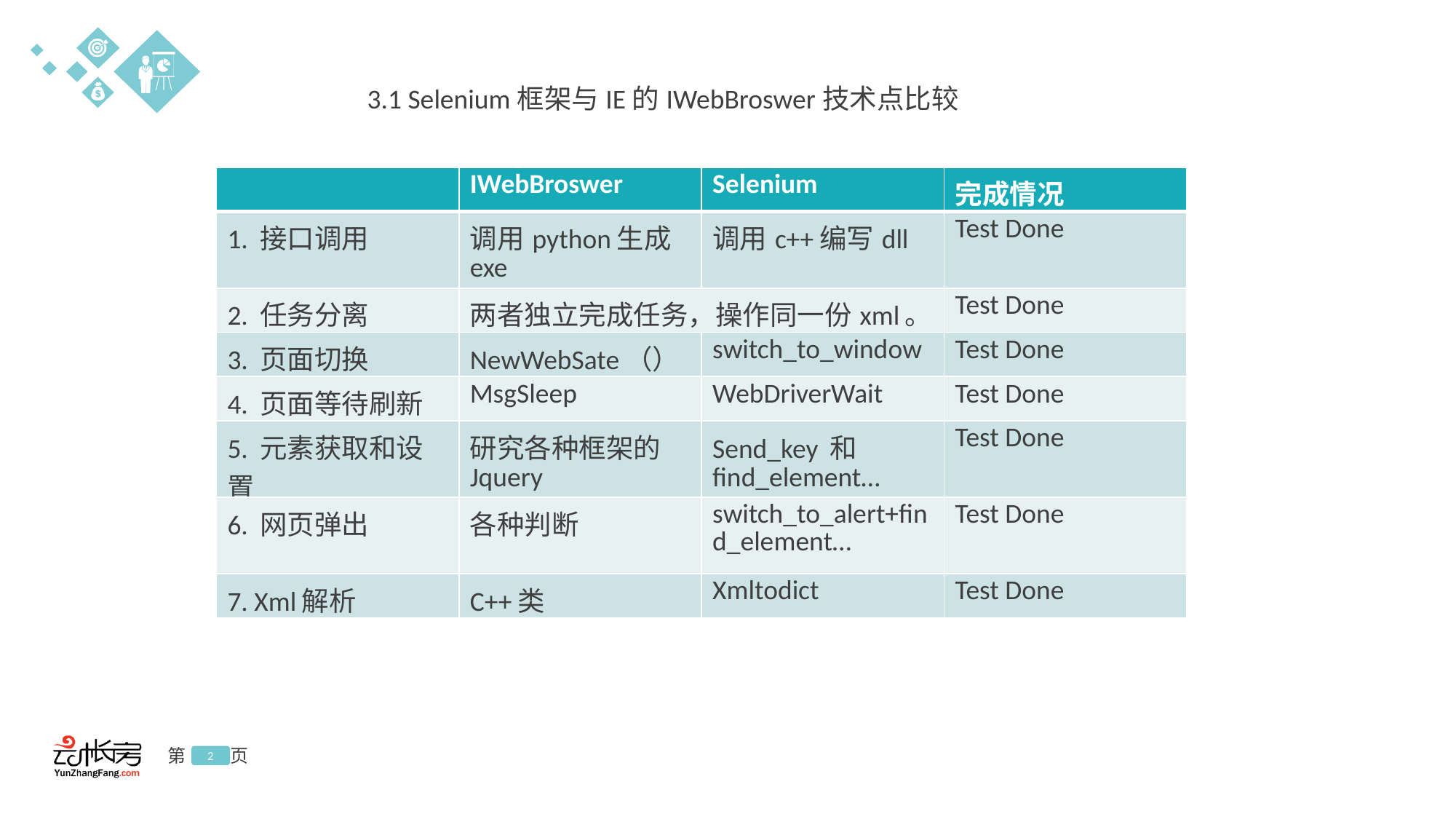

3.1 Selenium框架与IE的IWebBroswer技术点比较
|  | IWebBroswer | Selenium | 完成情况 |
| --- | --- | --- | --- |
| 1. 接口调用 | 调用python生成exe | 调用c++编写dll | Test Done |
| 2. 任务分离 | 两者独立完成任务，操作同一份xml。 |  | Test Done |
| 3. 页面切换 | NewWebSate（） | switch\_to\_window | Test Done |
| 4. 页面等待刷新 | MsgSleep | WebDriverWait | Test Done |
| 5. 元素获取和设置 | 研究各种框架的Jquery | Send\_key 和find\_element… | Test Done |
| 6. 网页弹出 | 各种判断 | switch\_to\_alert+find\_element… | Test Done |
| 7. Xml解析 | C++类 | Xmltodict | Test Done |